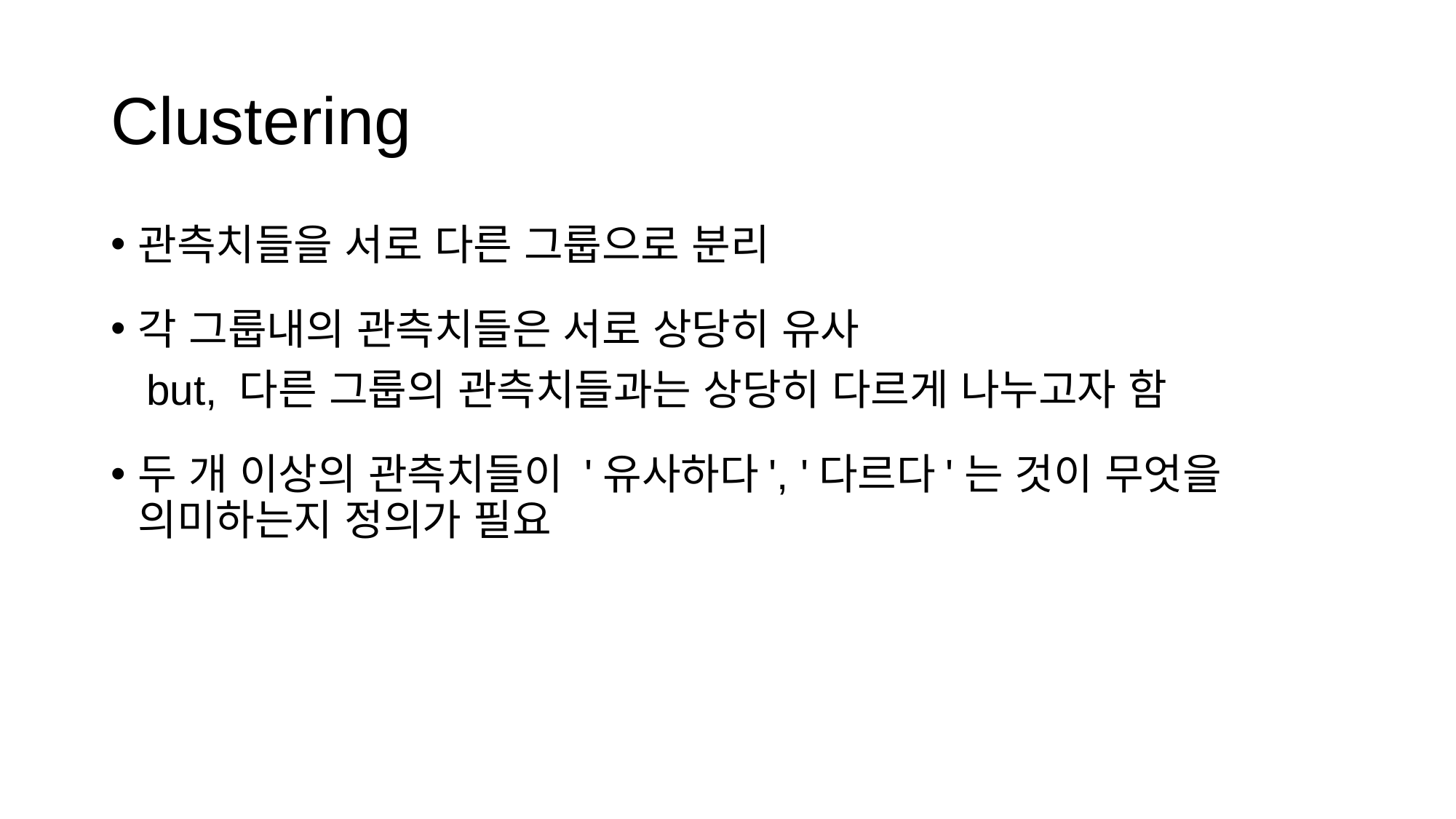

# Clustering
관측치들을 서로 다른 그룹으로 분리

각 그룹내의 관측치들은 서로 상당히 유사
   but, 다른 그룹의 관측치들과는 상당히 다르게 나누고자 함

두 개 이상의 관측치들이 '유사하다', '다르다'는 것이 무엇을 의미하는지 정의가 필요